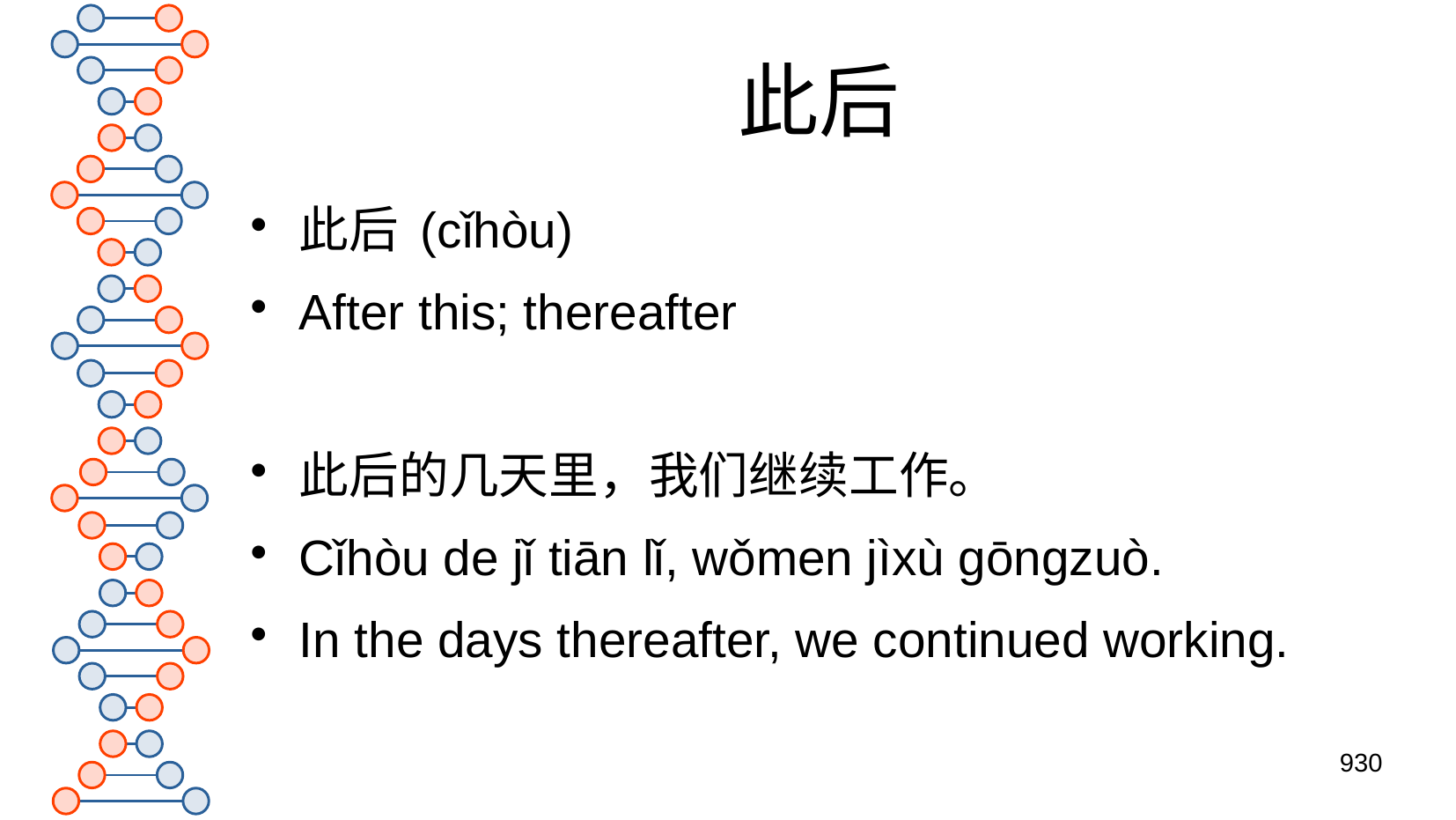

# 此后
此后 (cǐhòu)
After this; thereafter

此后的几天里，我们继续工作。
Cǐhòu de jǐ tiān lǐ, wǒmen jìxù gōngzuò.
In the days thereafter, we continued working.

930